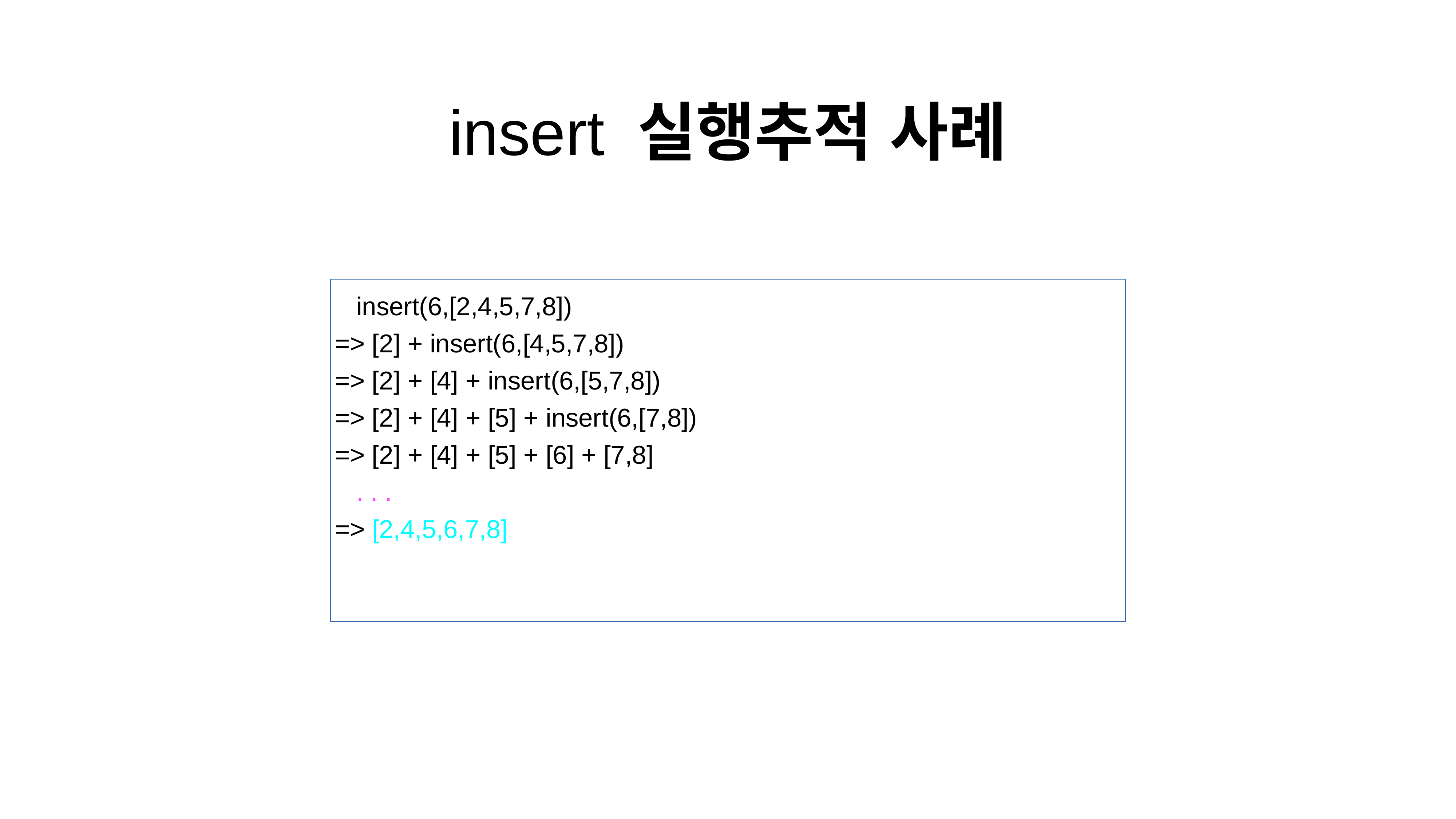

insert 실행추적 사례
   insert(6,[2,4,5,7,8])
=> [2] + insert(6,[4,5,7,8])
=> [2] + [4] + insert(6,[5,7,8])
=> [2] + [4] + [5] + insert(6,[7,8])
=> [2] + [4] + [5] + [6] + [7,8]
   . . .
=> [2,4,5,6,7,8]